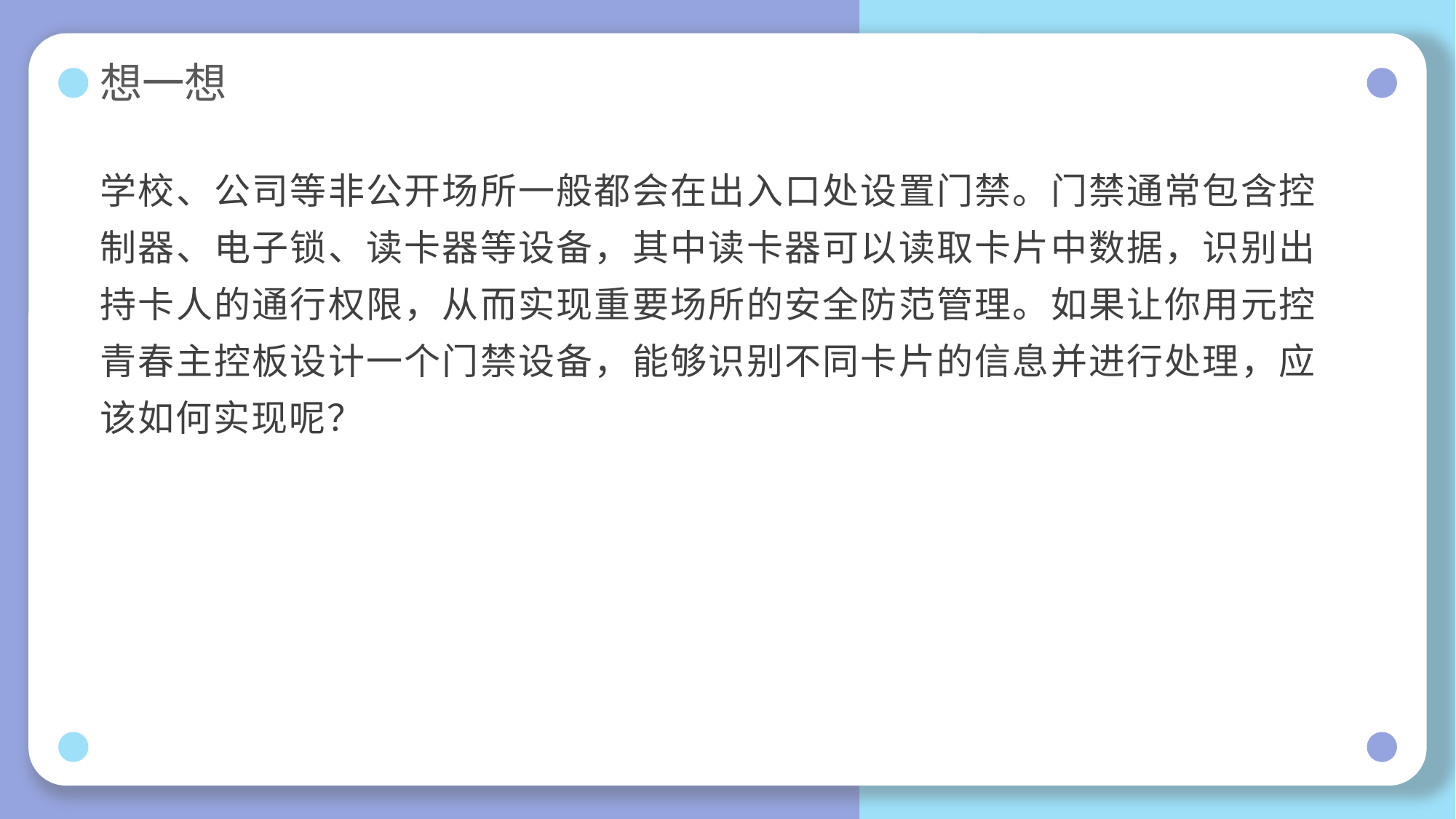

# 想一想
学校、公司等非公开场所一般都会在出入口处设置门禁。门禁通常包含控制器、电子锁、读卡器等设备，其中读卡器可以读取卡片中数据，识别出持卡人的通行权限，从而实现重要场所的安全防范管理。如果让你用元控青春主控板设计一个门禁设备，能够识别不同卡片的信息并进行处理，应该如何实现呢？